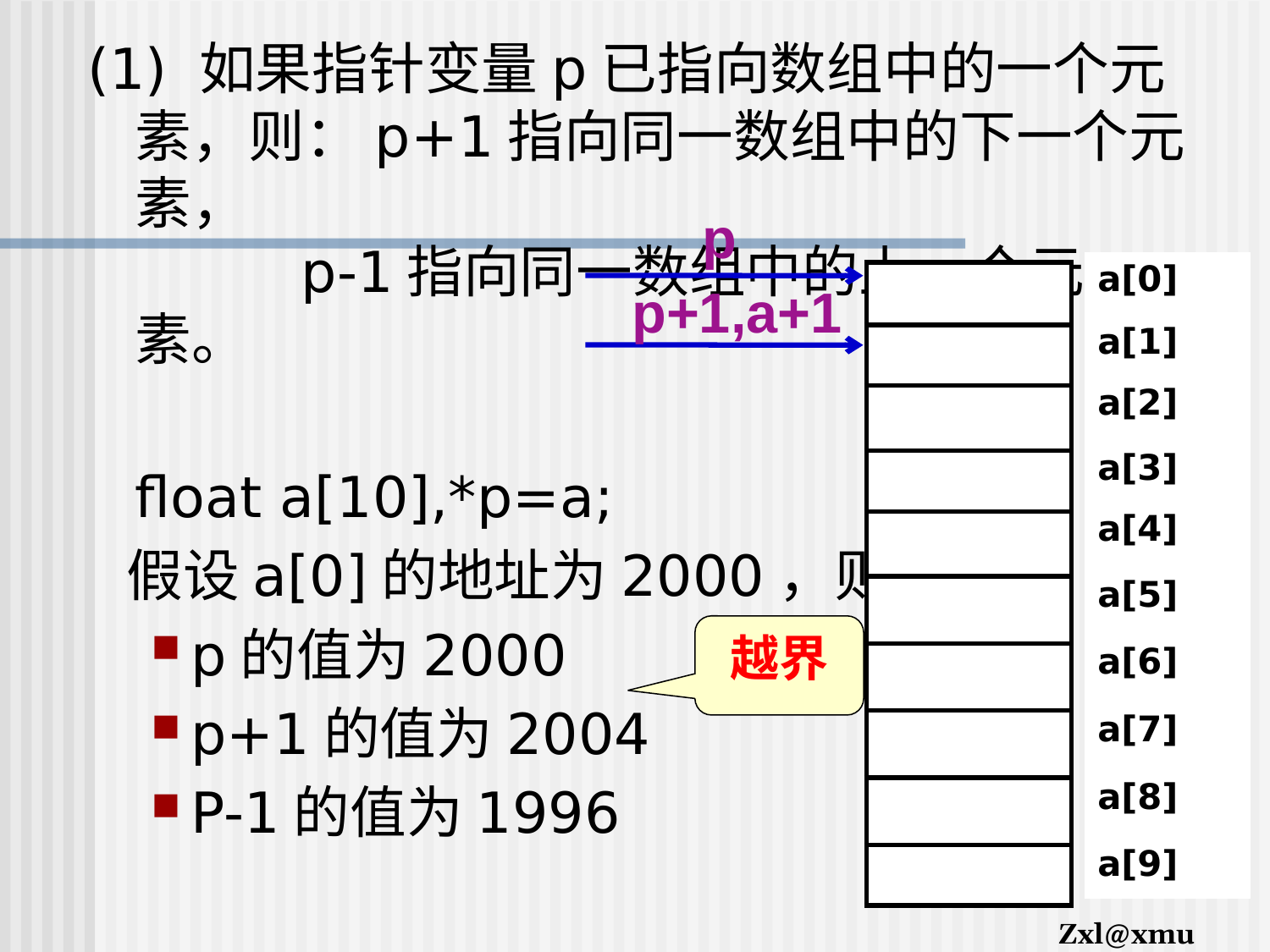

(1) 如果指针变量p已指向数组中的一个元素，则：p+1指向同一数组中的下一个元素，
	  p-1指向同一数组中的上一个元素。

	float a[10],*p=a;
  假设a[0]的地址为2000，则
p的值为2000
p+1的值为2004
P-1的值为1996
p
| a[0] |
| --- |
| a[1] |
| a[2] |
| a[3] |
| a[4] |
| a[5] |
| a[6] |
| a[7] |
| a[8] |
| a[9] |
|  |
| --- |
|  |
|  |
|  |
|  |
|  |
|  |
|  |
|  |
|  |
p+1,a+1
越界